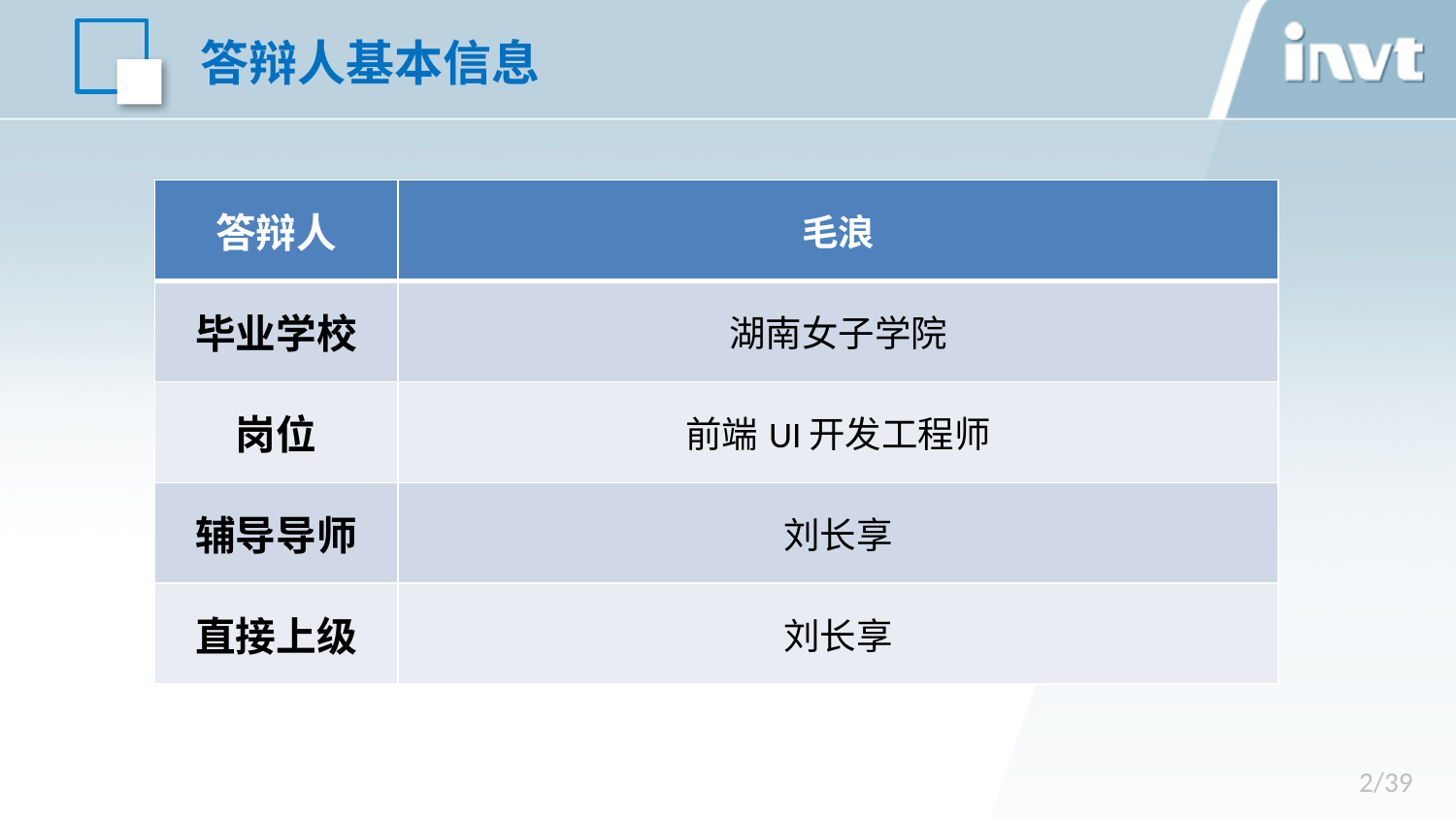

答辩人基本信息

| 答辩人 | 毛浪 |
| --- | --- |
| 毕业学校 | 湖南女子学院 |
| 岗位 | 前端UI开发工程师 |
| 辅导导师 | 刘长享 |
| 直接上级 | 刘长享 |
2/39